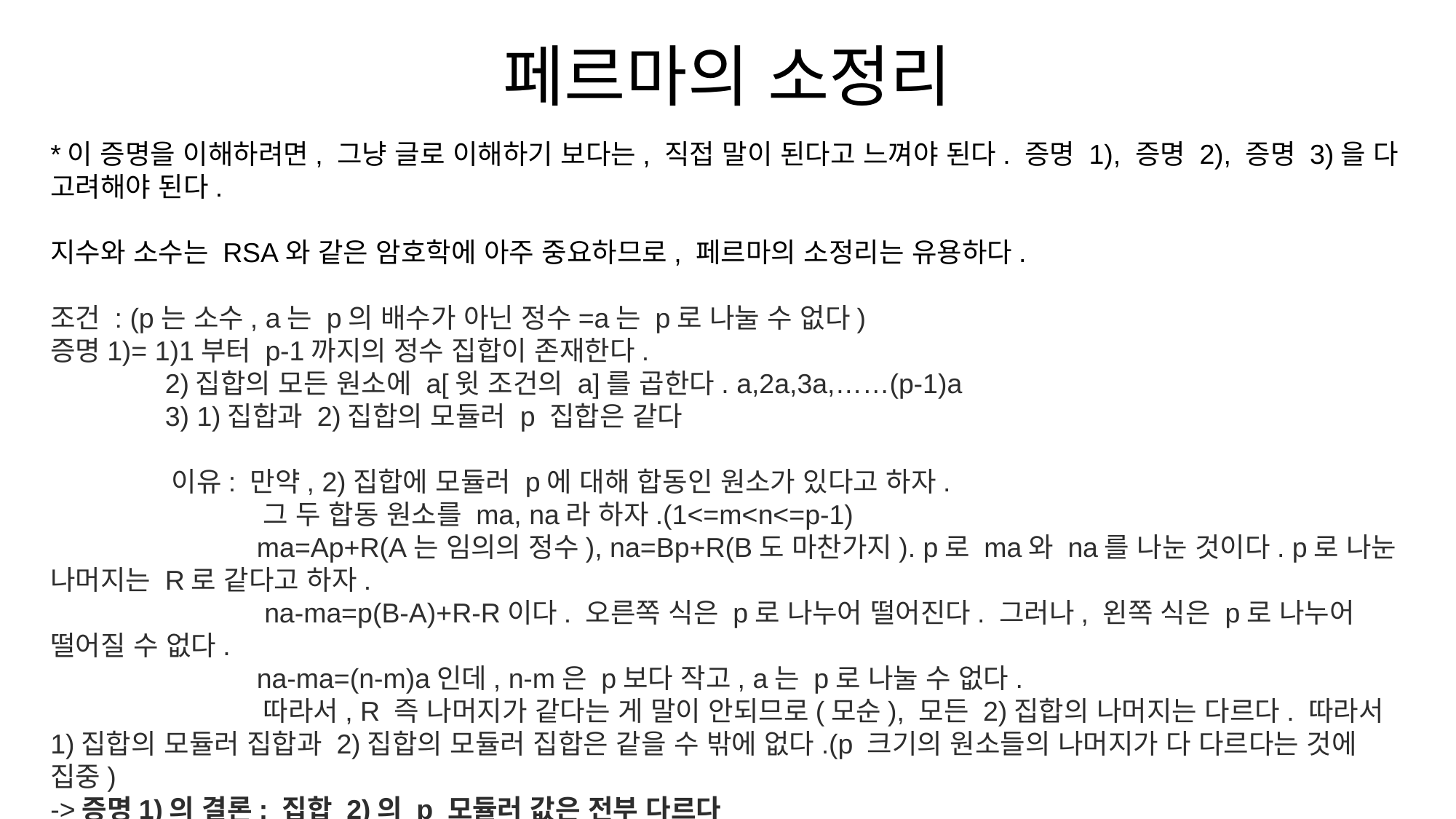

# 페르마의 소정리
*이 증명을 이해하려면, 그냥 글로 이해하기 보다는, 직접 말이 된다고 느껴야 된다. 증명 1), 증명 2), 증명 3)을 다 고려해야 된다.

지수와 소수는 RSA와 같은 암호학에 아주 중요하므로, 페르마의 소정리는 유용하다.

조건 : (p는 소수, a는 p의 배수가 아닌 정수=a는 p로 나눌 수 없다)
증명1)= 1)1부터 p-1까지의 정수 집합이 존재한다.
               2)집합의 모든 원소에 a[윗 조건의 a]를 곱한다. a,2a,3a,……(p-1)a
               3) 1)집합과 2)집합의 모듈러 p 집합은 같다

               이유: 만약, 2)집합에 모듈러 p에 대해 합동인 원소가 있다고 하자.
                           그 두 합동 원소를 ma, na라 하자.(1<=m<n<=p-1)
                           ma=Ap+R(A는 임의의 정수), na=Bp+R(B도 마찬가지). p로 ma와 na를 나눈 것이다. p로 나눈 나머지는 R로 같다고 하자.
                            na-ma=p(B-A)+R-R이다. 오른쪽 식은 p로 나누어 떨어진다. 그러나, 왼쪽 식은 p로 나누어 떨어질 수 없다.
                           na-ma=(n-m)a인데, n-m은 p보다 작고, a는 p로 나눌 수 없다.
                           따라서, R 즉 나머지가 같다는 게 말이 안되므로(모순), 모든 2)집합의 나머지는 다르다. 따라서 1)집합의 모듈러 집합과 2)집합의 모듈러 집합은 같을 수 밖에 없다.(p 크기의 원소들의 나머지가 다 다르다는 것에 집중)
->증명1)의 결론: 집합 2)의 p 모듈러 값은 전부 다르다